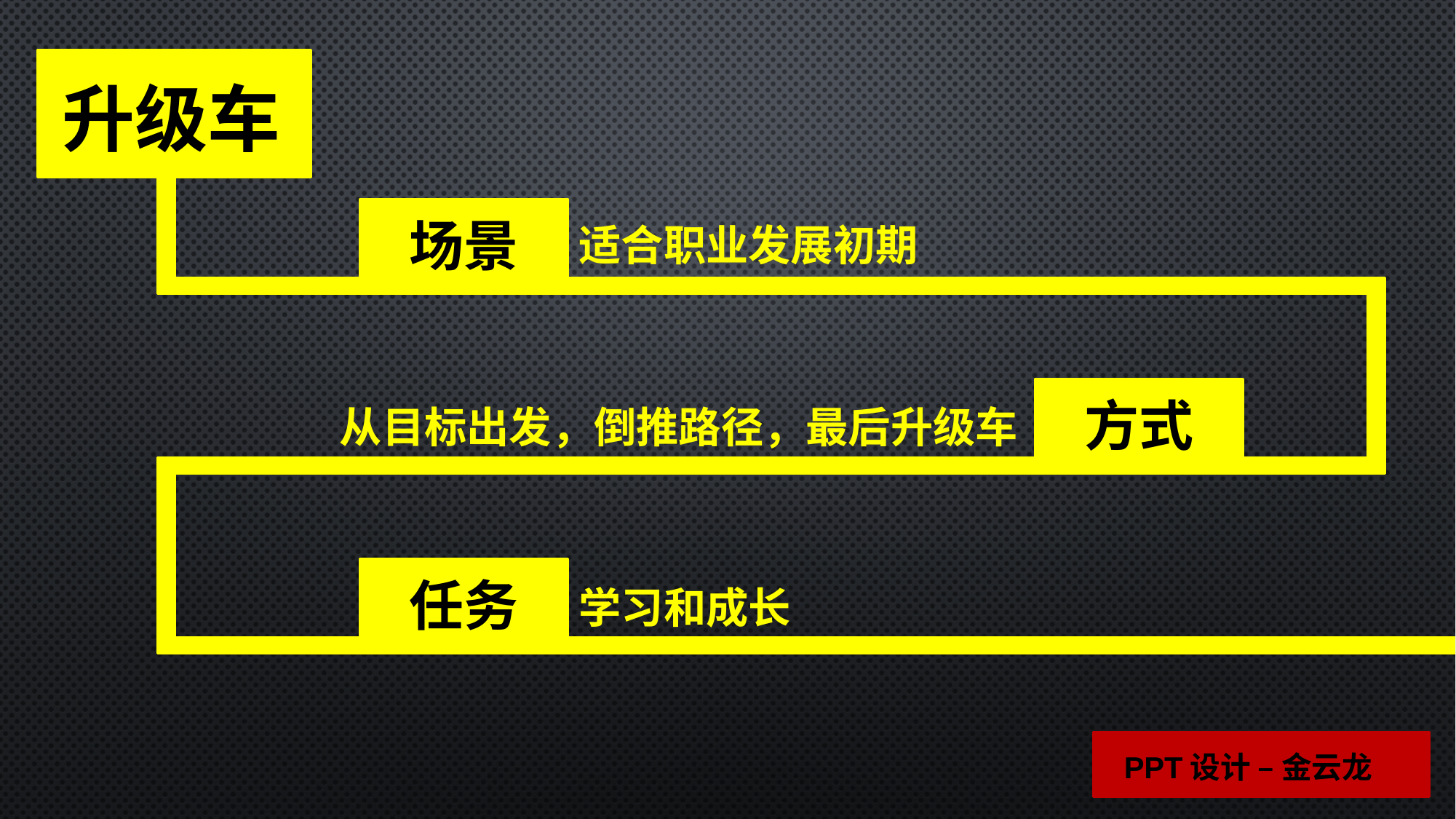

升级车

场景
适合职业发展初期

方式
从目标出发，倒推路径，最后升级车

任务
学习和成长

PPT设计 – 金云龙